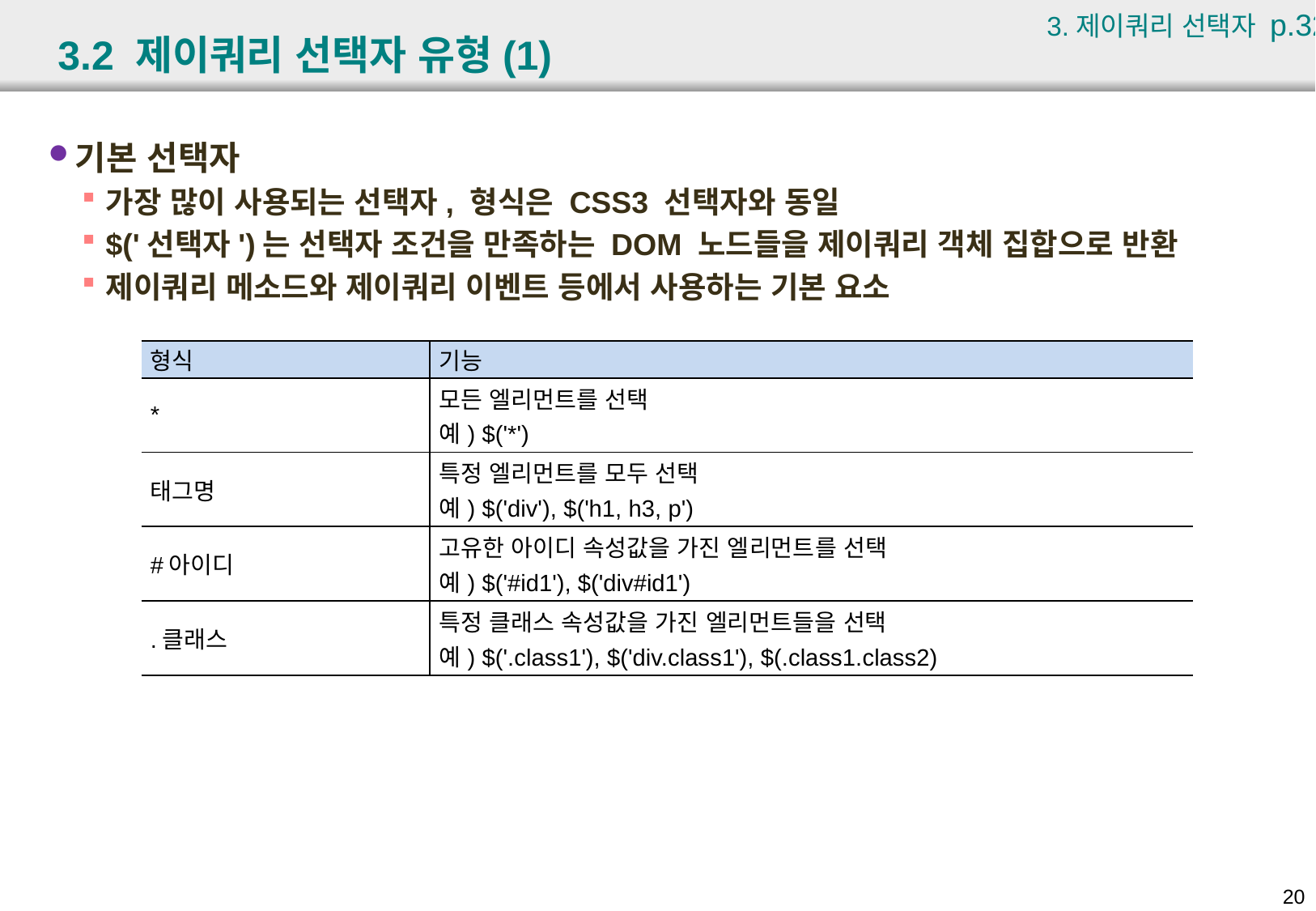

3.제이쿼리 선택자 p.320
# 3.2 제이쿼리 선택자 유형(1)
기본 선택자
가장 많이 사용되는 선택자, 형식은 CSS3 선택자와 동일
$('선택자')는 선택자 조건을 만족하는 DOM 노드들을 제이쿼리 객체 집합으로 반환
제이쿼리 메소드와 제이쿼리 이벤트 등에서 사용하는 기본 요소

| 형식 | 기능 |
| --- | --- |
| \* | 모든 엘리먼트를 선택 예) $('\*') |
| 태그명 | 특정 엘리먼트를 모두 선택 예) $('div'), $('h1, h3, p') |
| #아이디 | 고유한 아이디 속성값을 가진 엘리먼트를 선택 예) $('#id1'), $('div#id1') |
| .클래스 | 특정 클래스 속성값을 가진 엘리먼트들을 선택 예) $('.class1'), $('div.class1'), $(.class1.class2) |